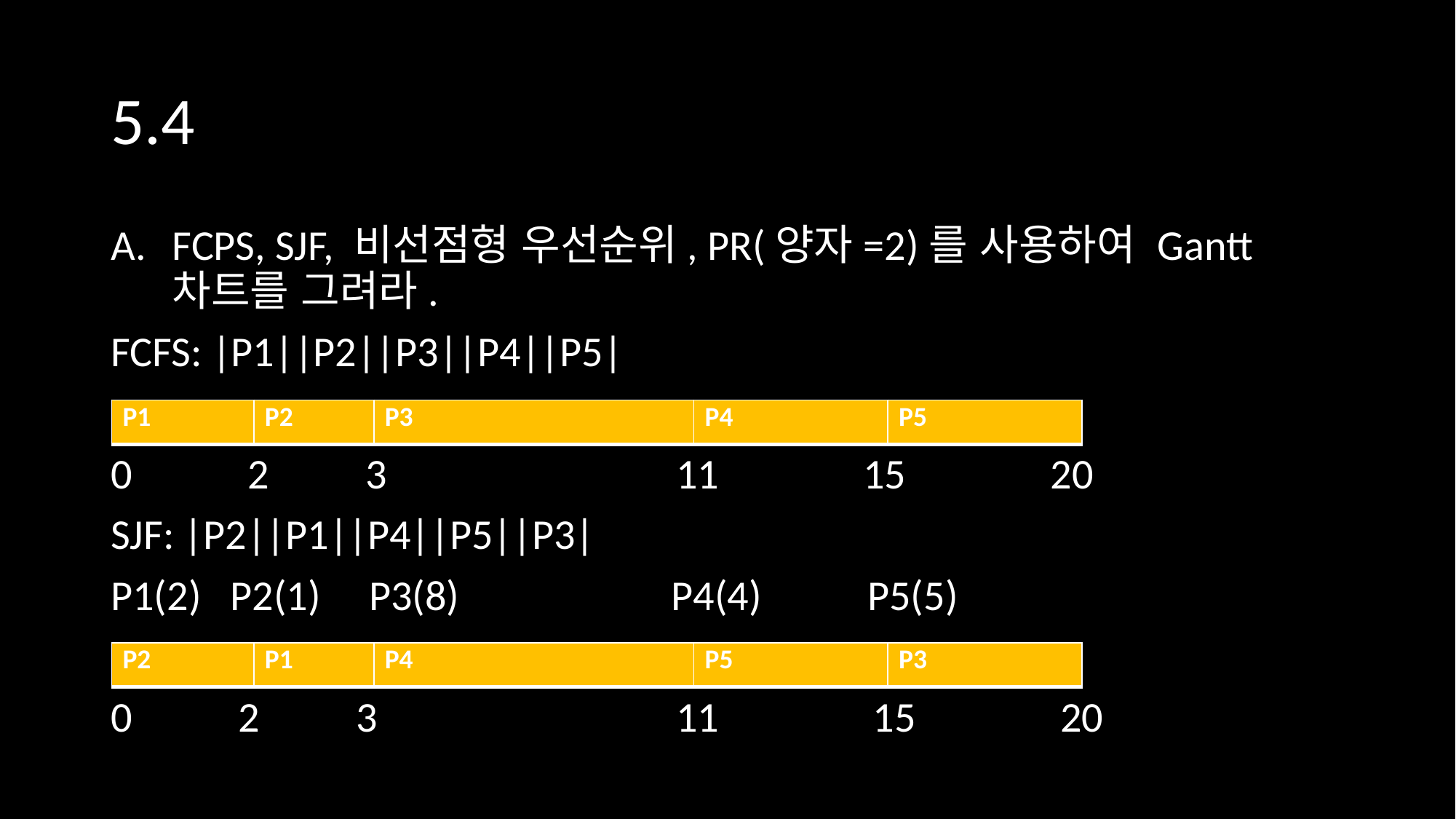

# 5.4
FCPS, SJF, 비선점형 우선순위, PR(양자=2)를 사용하여 Gantt 차트를 그려라.
FCFS: |P1||P2||P3||P4||P5|

0            2          3                              11               15               20
SJF: |P2||P1||P4||P5||P3|
P1(2)   P2(1)     P3(8)                      P4(4)           P5(5)

0           2          3                               11                15               20
| P1 | P2 | P3 | P4 | P5 |
| --- | --- | --- | --- | --- |
| P2 | P1 | P4 | P5 | P3 |
| --- | --- | --- | --- | --- |